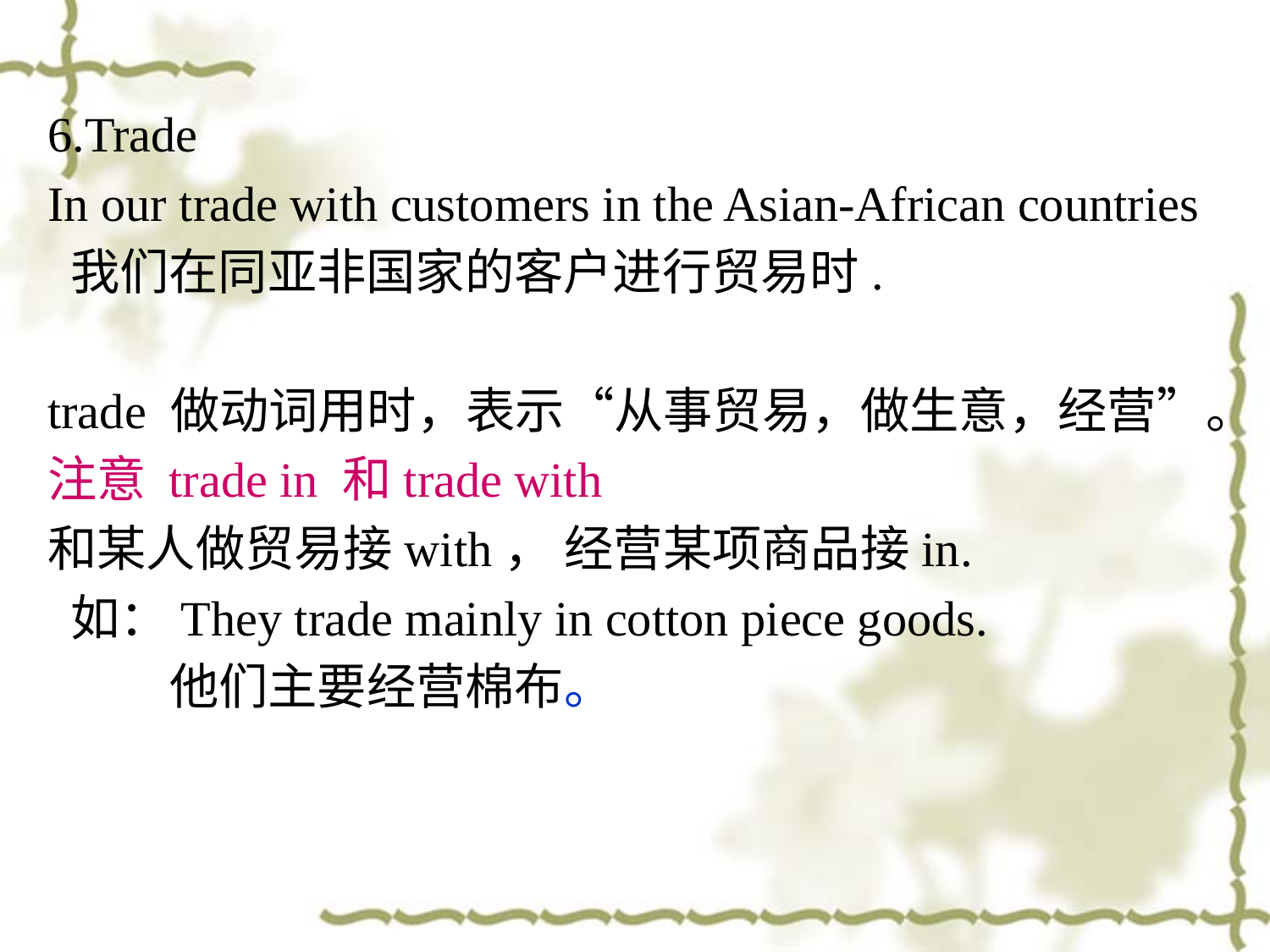

6.Trade
In our trade with customers in the Asian-African countries
 我们在同亚非国家的客户进行贸易时.

trade 做动词用时，表示“从事贸易，做生意，经营”。
注意 trade in 和trade with
和某人做贸易接with， 经营某项商品接in.
 如：They trade mainly in cotton piece goods.
          他们主要经营棉布。